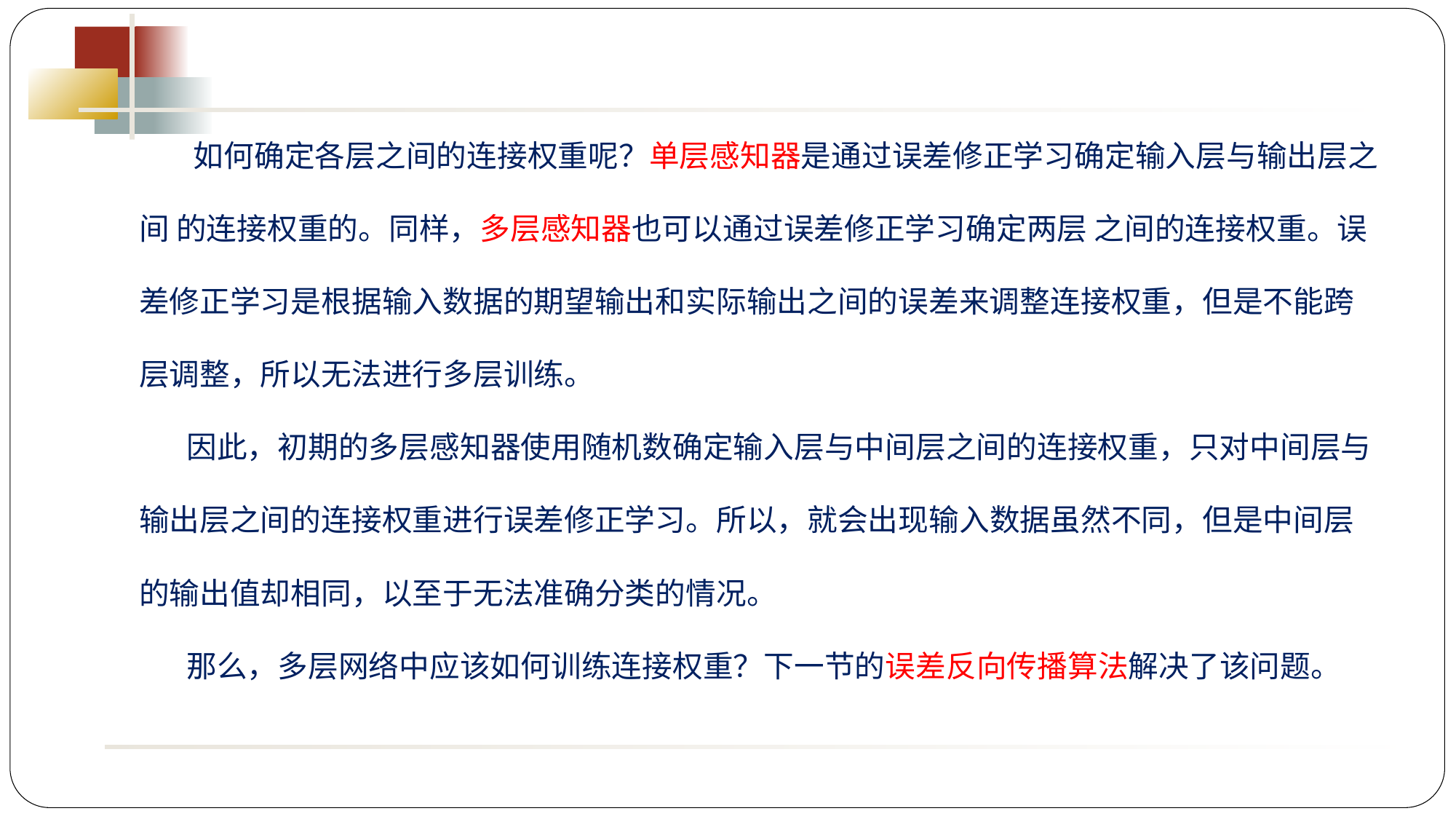

如何确定各层之间的连接权重呢？单层感知器是通过误差修正学习确定输入层与输出层之间 的连接权重的。同样，多层感知器也可以通过误差修正学习确定两层 之间的连接权重。误差修正学习是根据输入数据的期望输出和实际输出之间的误差来调整连接权重，但是不能跨层调整，所以无法进行多层训练。
      因此，初期的多层感知器使用随机数确定输入层与中间层之间的连接权重，只对中间层与输出层之间的连接权重进行误差修正学习。所以，就会出现输入数据虽然不同，但是中间层的输出值却相同，以至于无法准确分类的情况。
      那么，多层网络中应该如何训练连接权重？下一节的误差反向传播算法解决了该问题。